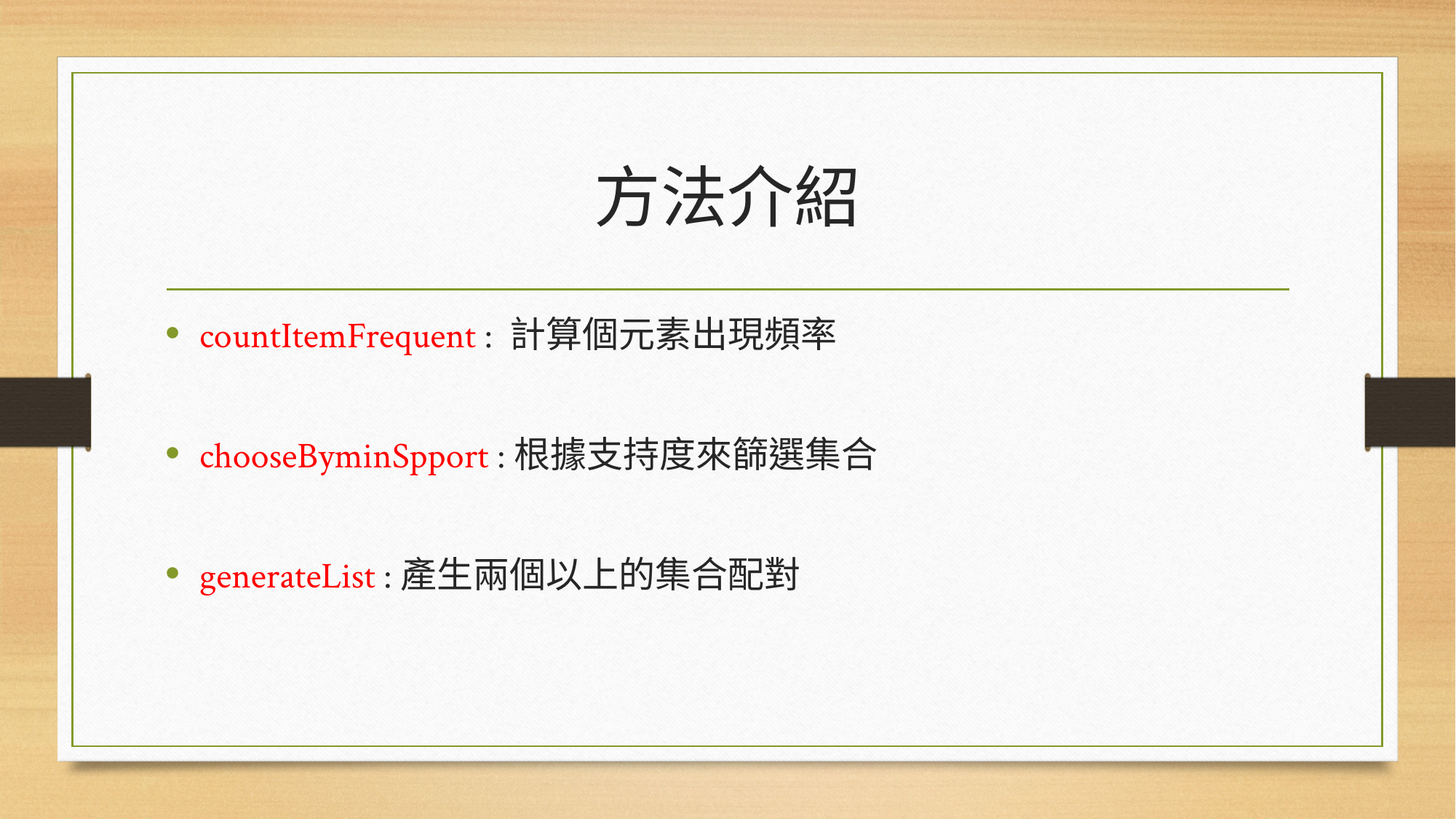

# 方法介紹
countItemFrequent : 計算個元素出現頻率

chooseByminSpport :根據支持度來篩選集合

generateList :產生兩個以上的集合配對